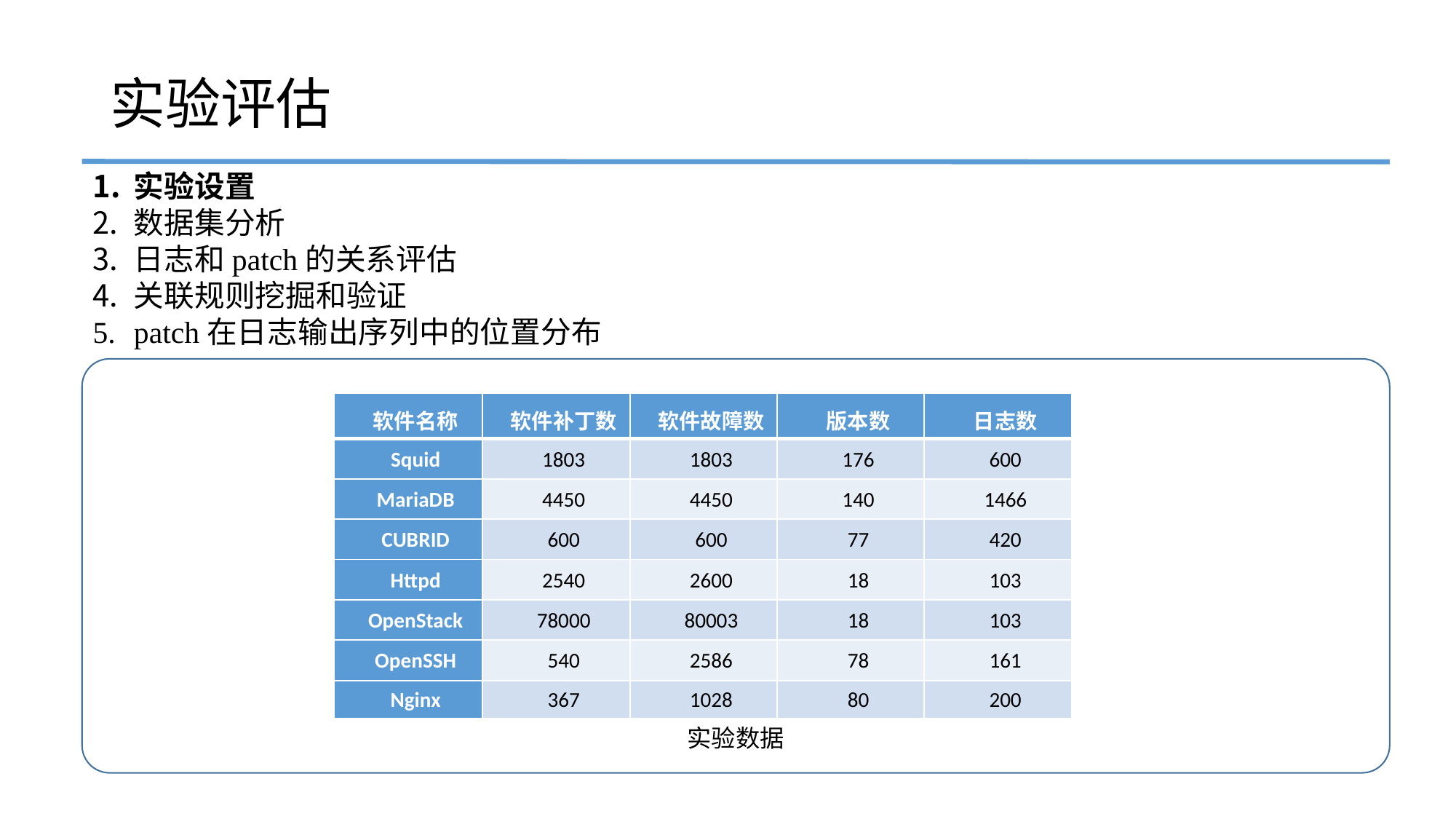

# 实验评估
实验设置
数据集分析
日志和patch的关系评估
关联规则挖掘和验证
patch在日志输出序列中的位置分布

| 软件名称 | 软件补丁数 | 软件故障数 | 版本数 | 日志数 |
| --- | --- | --- | --- | --- |
| Squid | 1803 | 1803 | 176 | 600 |
| MariaDB | 4450 | 4450 | 140 | 1466 |
| CUBRID | 600 | 600 | 77 | 420 |
| Httpd | 2540 | 2600 | 18 | 103 |
| OpenStack | 78000 | 80003 | 18 | 103 |
| OpenSSH | 540 | 2586 | 78 | 161 |
| Nginx | 367 | 1028 | 80 | 200 |
实验数据